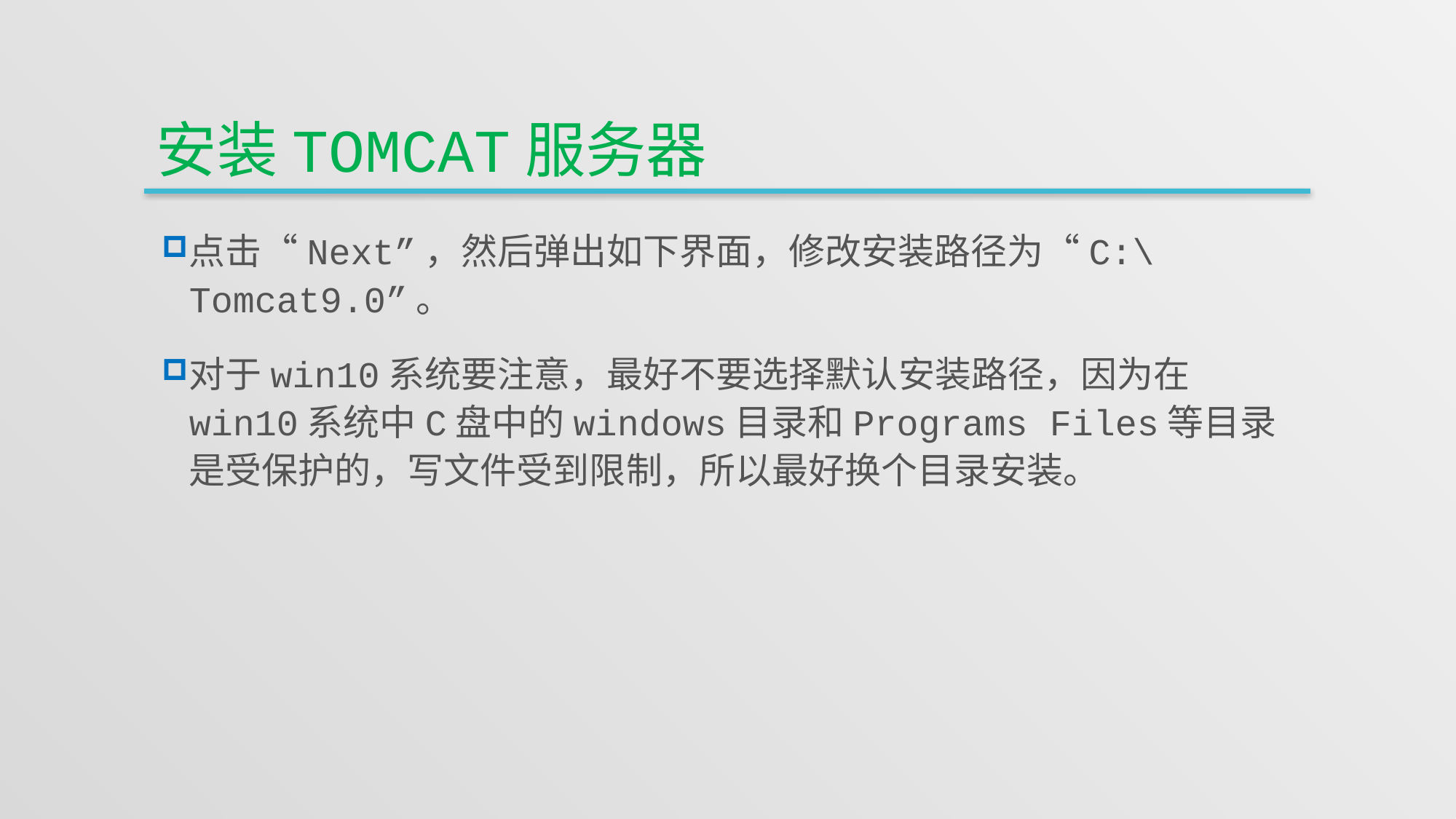

# 安装Tomcat服务器
点击“Next”，然后弹出如下界面，修改安装路径为“C:\Tomcat9.0”。
对于win10系统要注意，最好不要选择默认安装路径，因为在win10系统中C盘中的windows目录和Programs Files等目录是受保护的，写文件受到限制，所以最好换个目录安装。